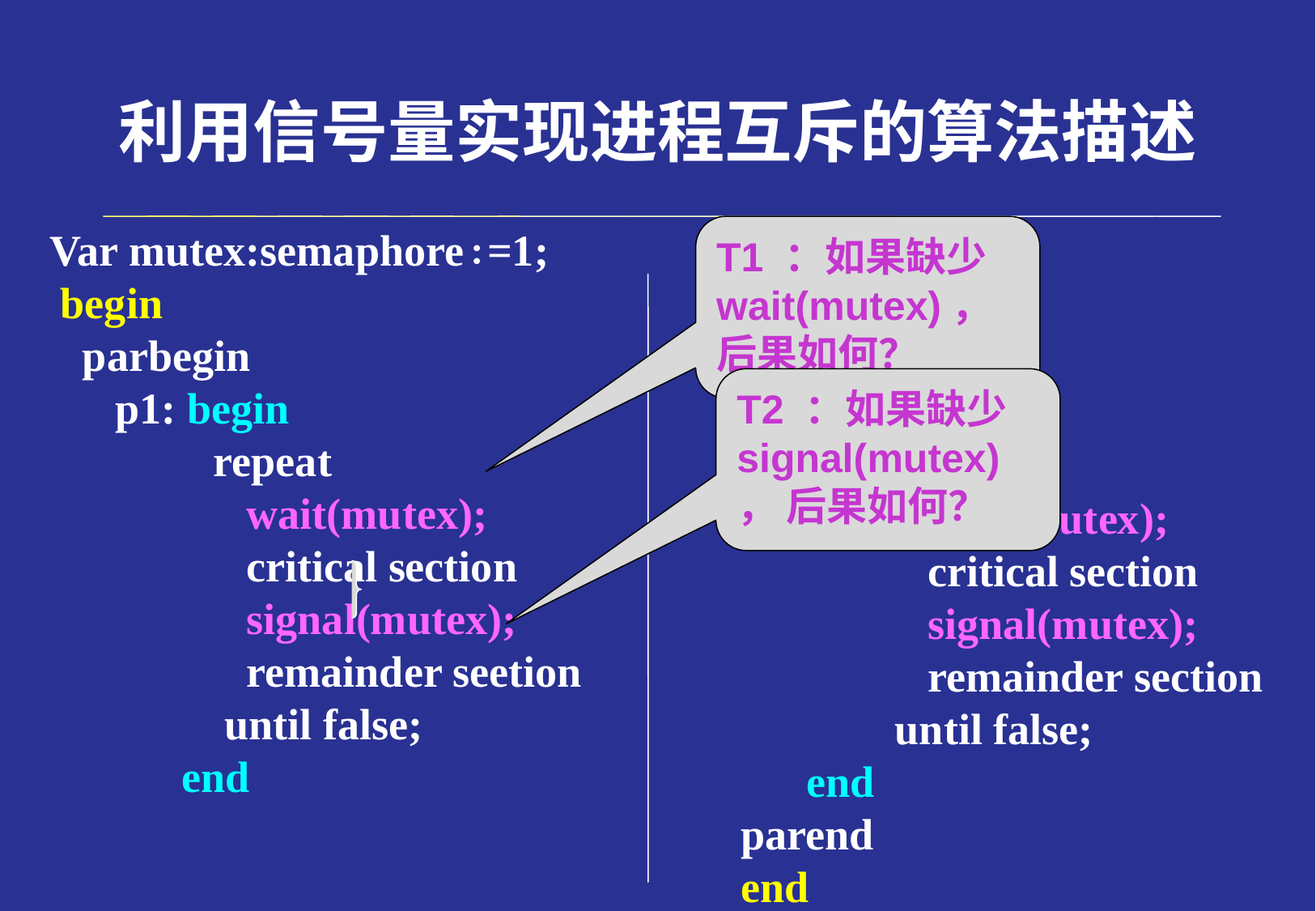

# 利用信号量实现进程互斥的算法描述
Var mutex:semaphore∶=1;
 begin
   parbegin
      p1: begin
               repeat
                  wait(mutex);
                  critical section
                  signal(mutex);
                  remainder seetion
                until false;
	 end
T1 ：如果缺少wait(mutex)， 后果如何？

T2 ：如果缺少signal(mutex)， 后果如何？
p2: begin
	   repeat
	      wait(mutex);
	      critical section
	      signal(mutex);
	      remainder section
	   until false;
      end
parend
end